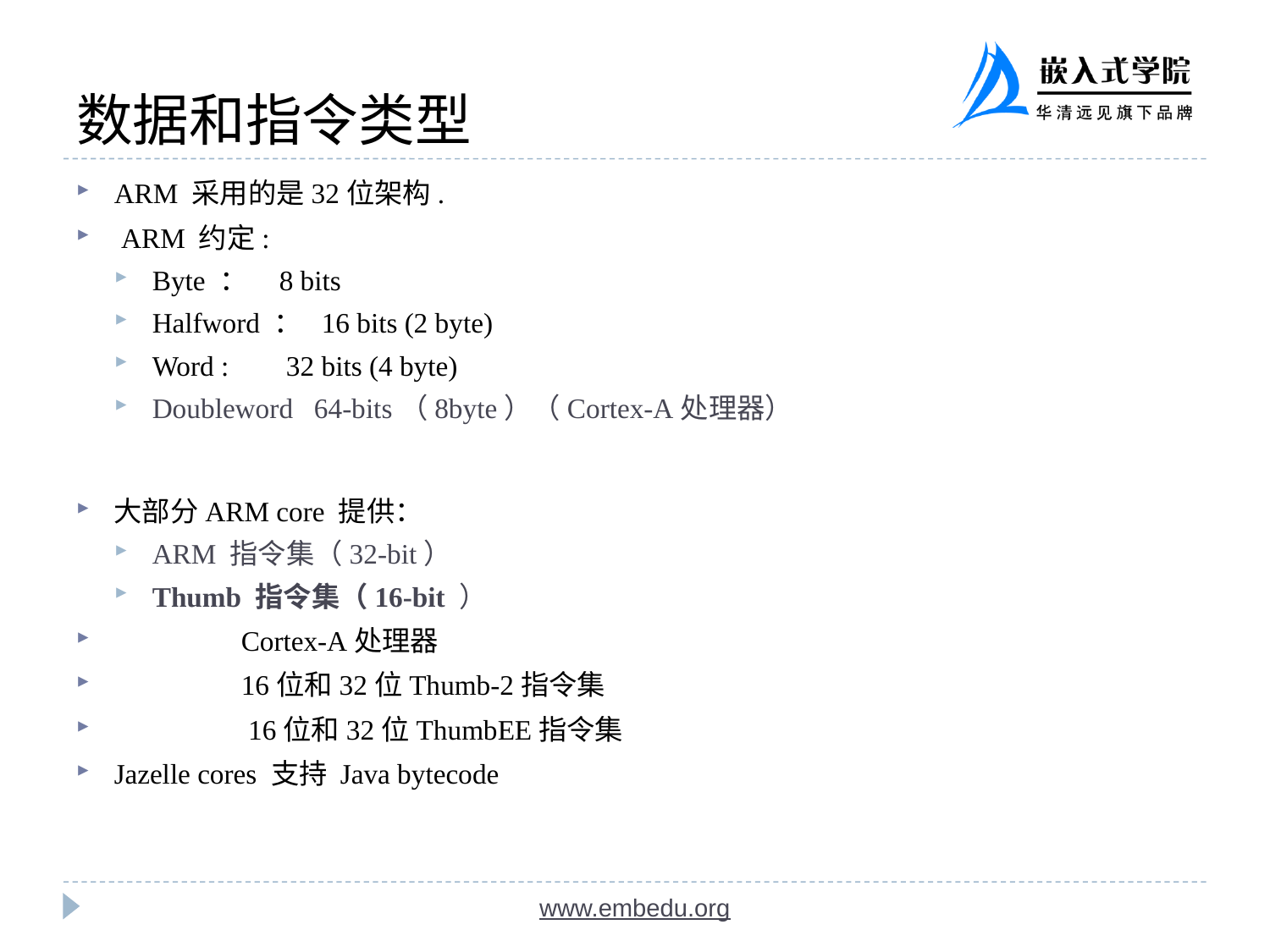

数据和指令类型
ARM 采用的是32位架构.
 ARM 约定:
Byte ：	8 bits
Halfword ：  16 bits (2 byte)
Word :	 32 bits (4 byte)
Doubleword   64-bits（8byte）（Cortex-A处理器）

大部分ARM core 提供：
ARM 指令集（32-bit）
Thumb 指令集（16-bit ）
 	Cortex-A处理器
	16位和32位Thumb-2指令集
	 16位和32位ThumbEE指令集
Jazelle cores 支持 Java bytecode
www.embedu.org